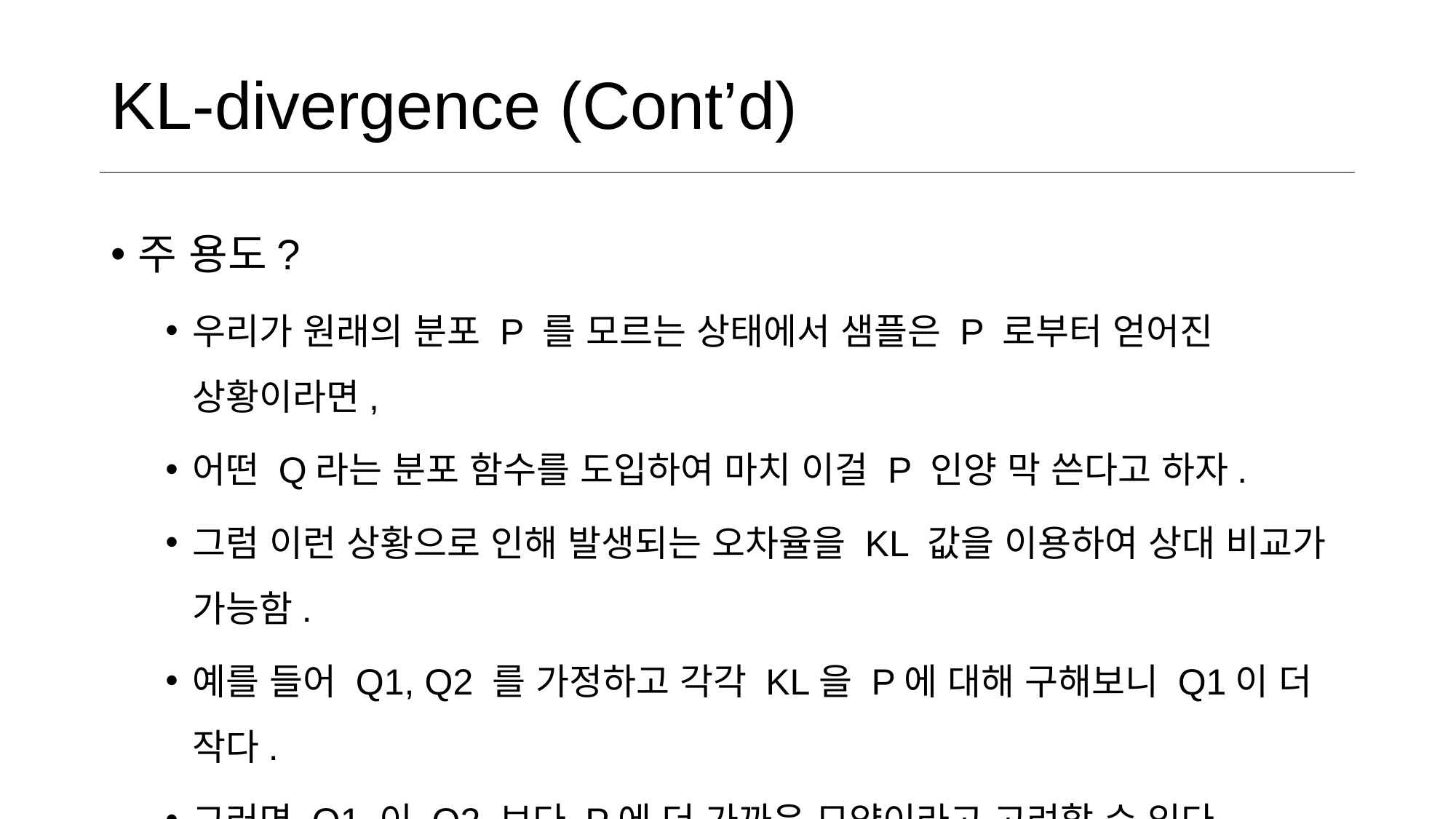

# KL-divergence (Cont’d)
주 용도?
우리가 원래의 분포 P 를 모르는 상태에서 샘플은 P 로부터 얻어진 상황이라면,
어떤 Q라는 분포 함수를 도입하여 마치 이걸 P 인양 막 쓴다고 하자.
그럼 이런 상황으로 인해 발생되는 오차율을 KL 값을 이용하여 상대 비교가 가능함.
예를 들어 Q1, Q2 를 가정하고 각각 KL을 P에 대해 구해보니 Q1이 더 작다.
그러면 Q1 이 Q2 보다 P에 더 가까운 모양이라고 고려할 수 있다.